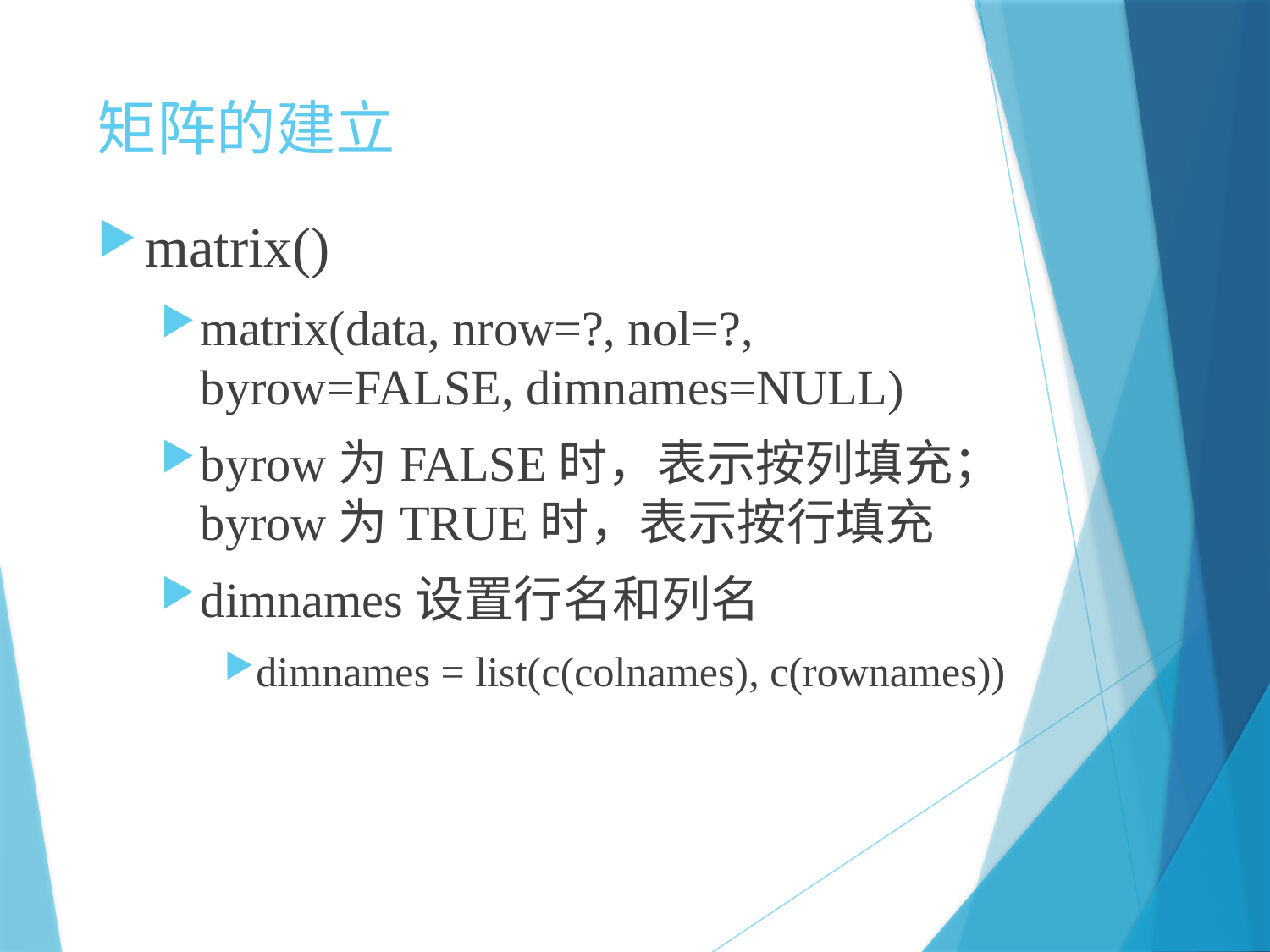

# 矩阵的建立
matrix()
matrix(data, nrow=?, nol=?, byrow=FALSE, dimnames=NULL)
byrow为FALSE时，表示按列填充；byrow为TRUE时，表示按行填充
dimnames设置行名和列名
dimnames = list(c(colnames), c(rownames))